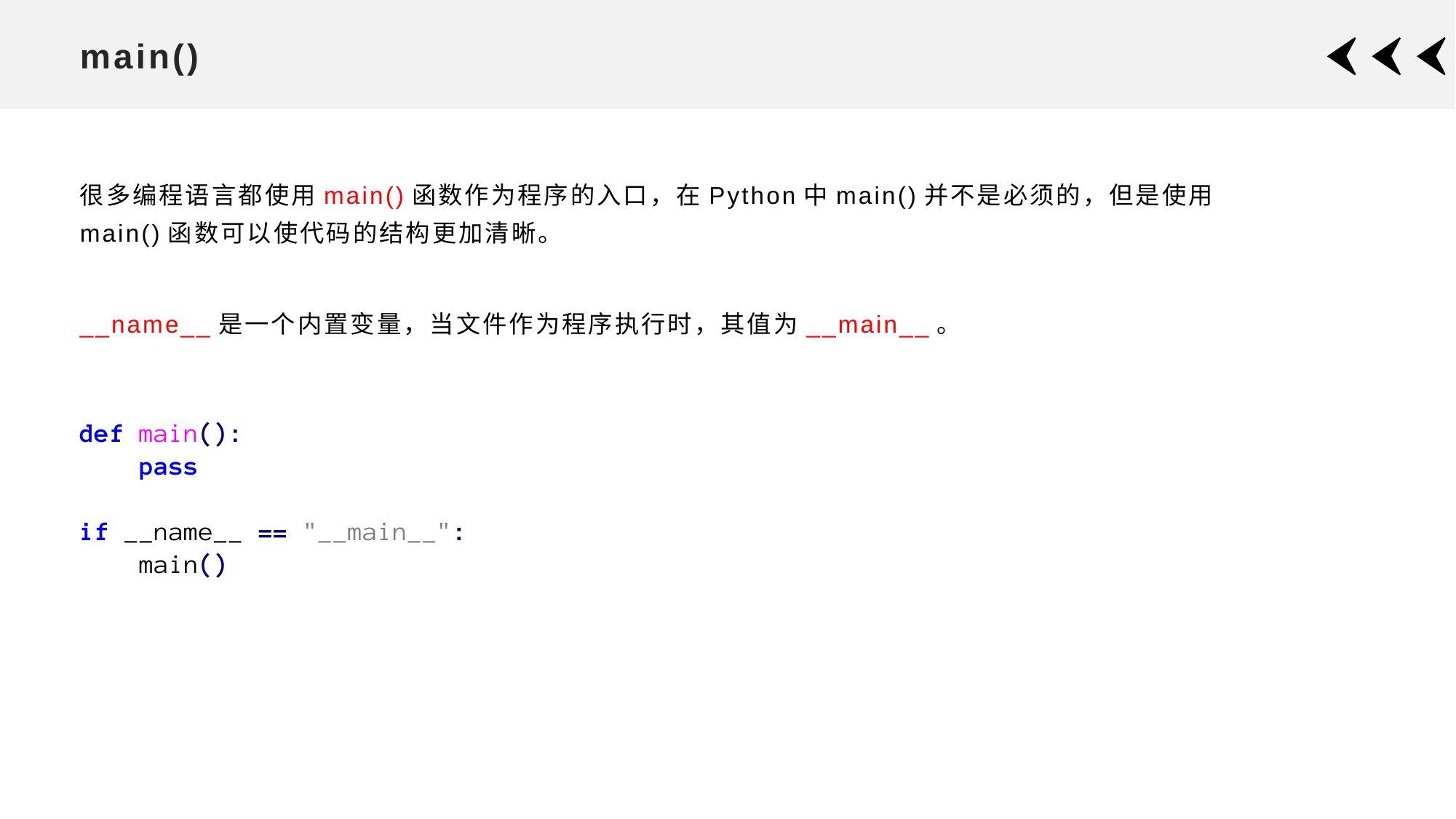

# main()
很多编程语言都使用main()函数作为程序的入口，在Python中main()并不是必须的，但是使用main()函数可以使代码的结构更加清晰。
__name__是一个内置变量，当文件作为程序执行时，其值为__main__。
def main():
    pass

if __name__ == "__main__":
    main()